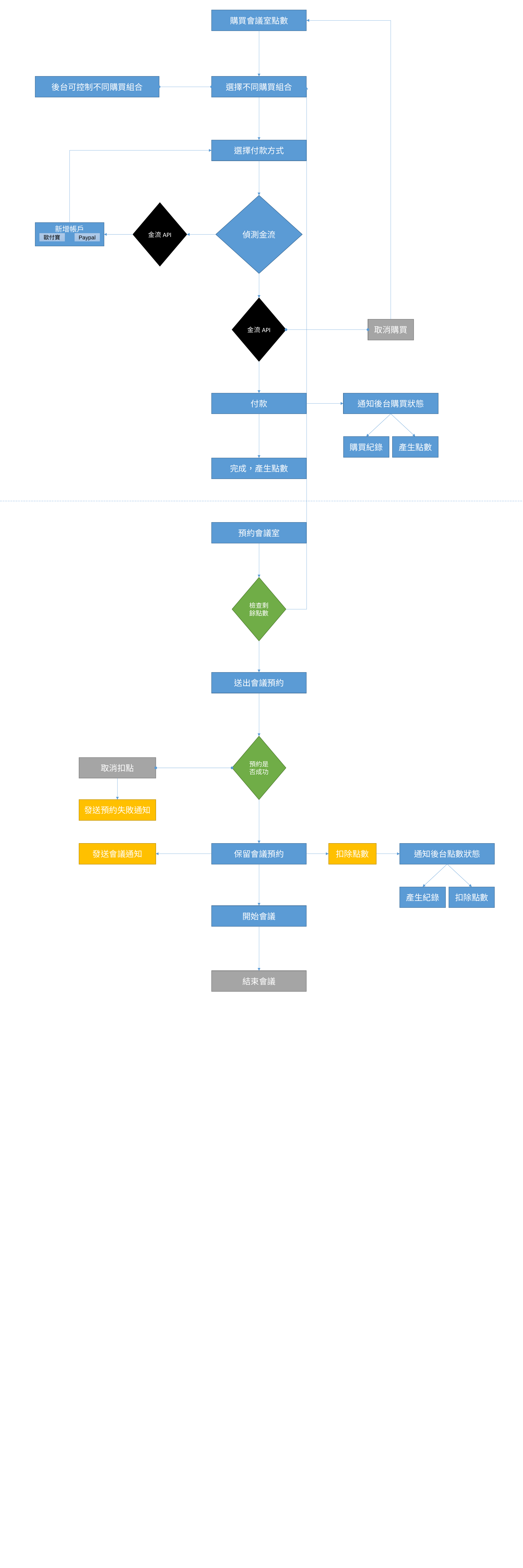

購買會議室點數
後台可控制不同購買組合
選擇不同購買組合
選擇付款方式
偵測金流
金流API
新增帳戶
Paypal
歐付寶
金流API
取消購買
付款
通知後台購買狀態
購買紀錄
產生點數
完成，產生點數
預約會議室
檢查剩餘點數
送出會議預約
預約是否成功
取消扣點
發送預約失敗通知
發送會議通知
保留會議預約
扣除點數
通知後台點數狀態
產生紀錄
扣除點數
開始會議
結束會議